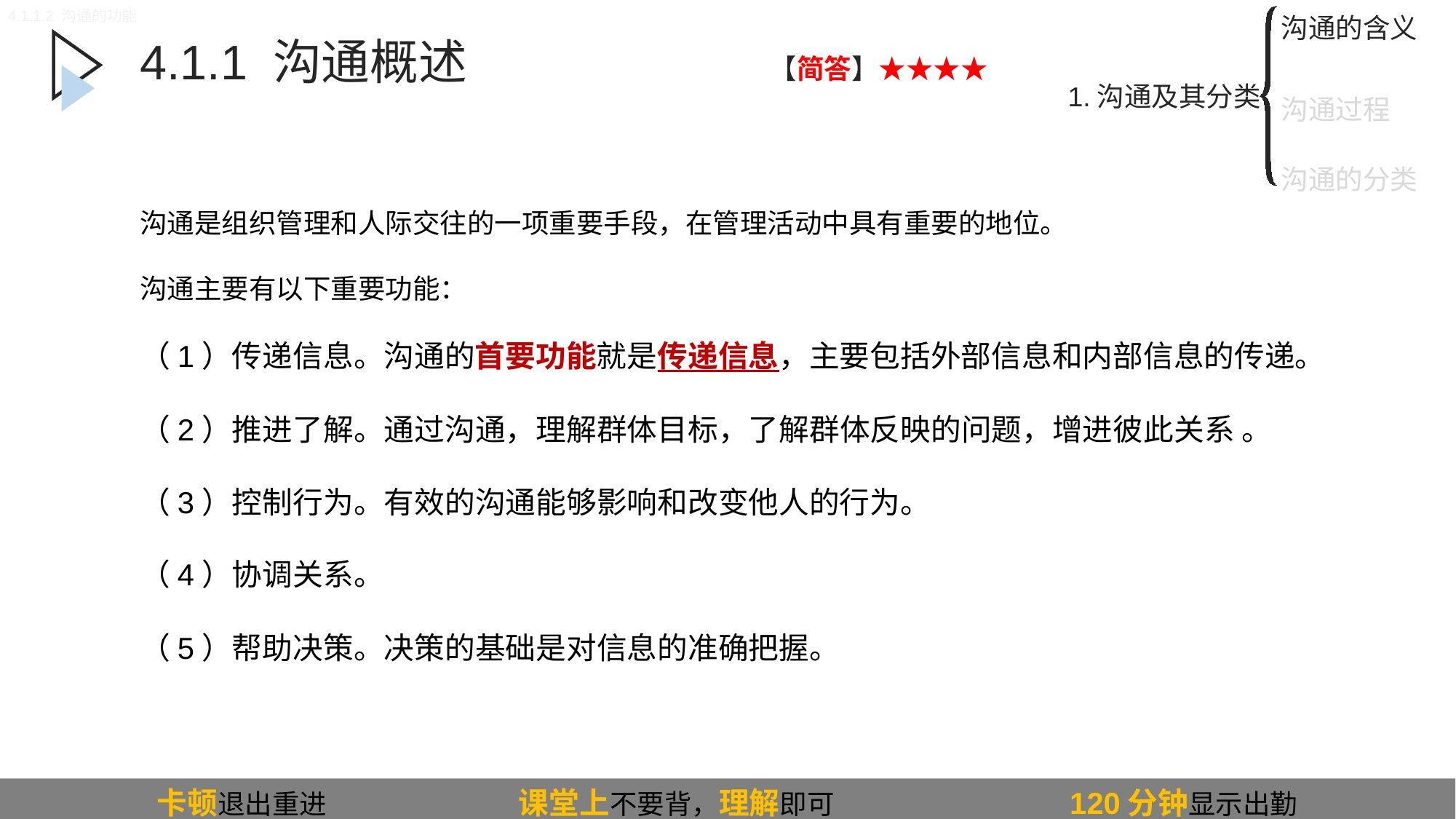

4.1.1.2 沟通的功能
沟通的含义

沟通过程
沟通的分类
1.沟通及其分类
4.1.1 沟通概述
【简答】★★★★
沟通是组织管理和人际交往的一项重要手段，在管理活动中具有重要的地位。

沟通主要有以下重要功能：

（1）传递信息。沟通的首要功能就是传递信息，主要包括外部信息和内部信息的传递。

（2）推进了解。通过沟通，理解群体目标，了解群体反映的问题，增进彼此关系 。

（3）控制行为。有效的沟通能够影响和改变他人的行为。

（4）协调关系。

（5）帮助决策。决策的基础是对信息的准确把握。